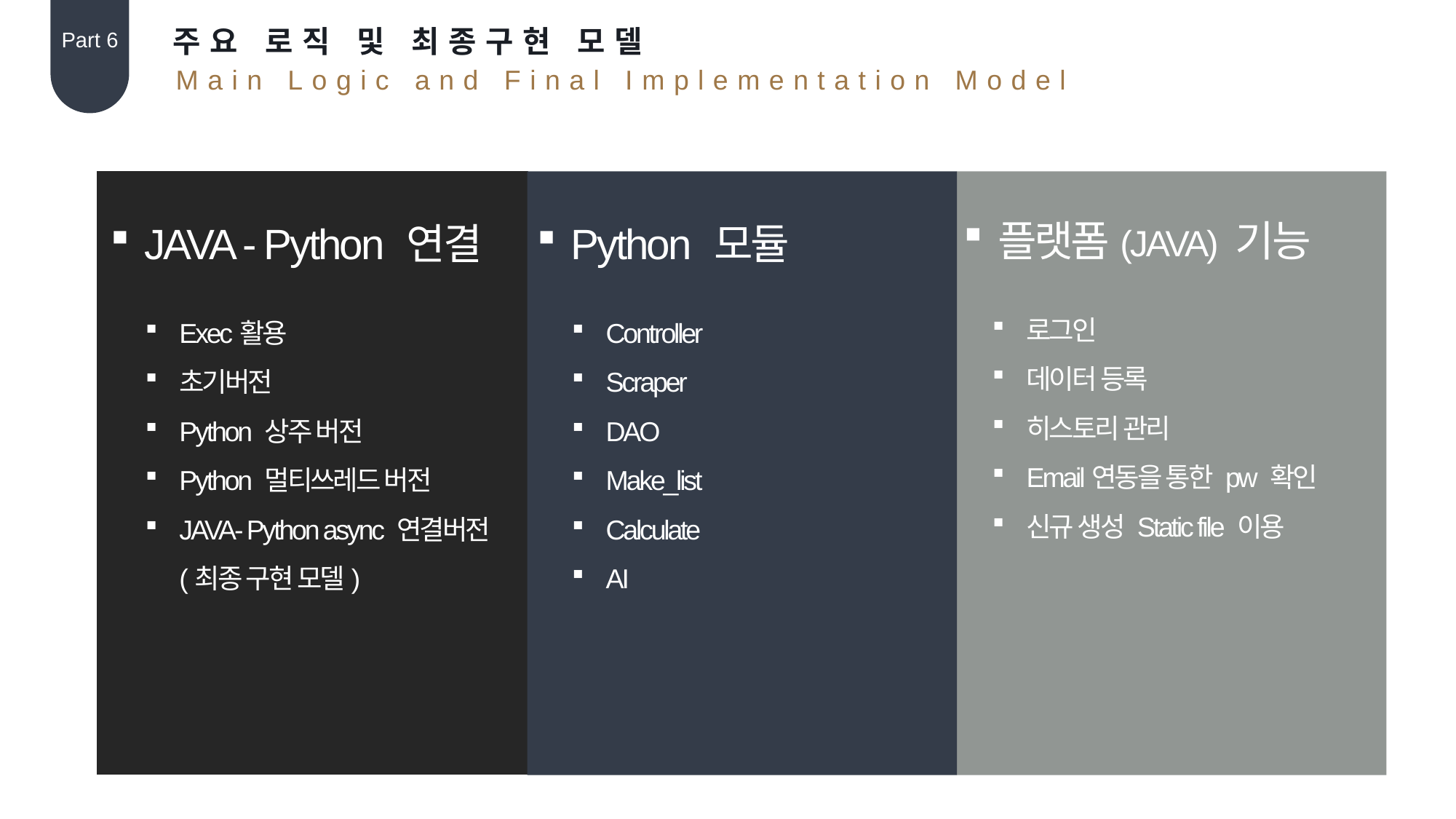

주요 로직 및 최종구현 모델
Part 6
Main Logic and Final Implementation Model

플랫폼(JAVA) 기능
JAVA - Python 연결
Python 모듈
로그인
데이터 등록
히스토리 관리
Email연동을 통한 pw 확인
신규 생성 Static file 이용
Exec활용
초기버전
Python 상주 버전
Python 멀티쓰레드 버전
JAVA- Python async 연결버전
(최종 구현 모델)
Controller
Scraper
DAO
Make_list
Calculate
AI